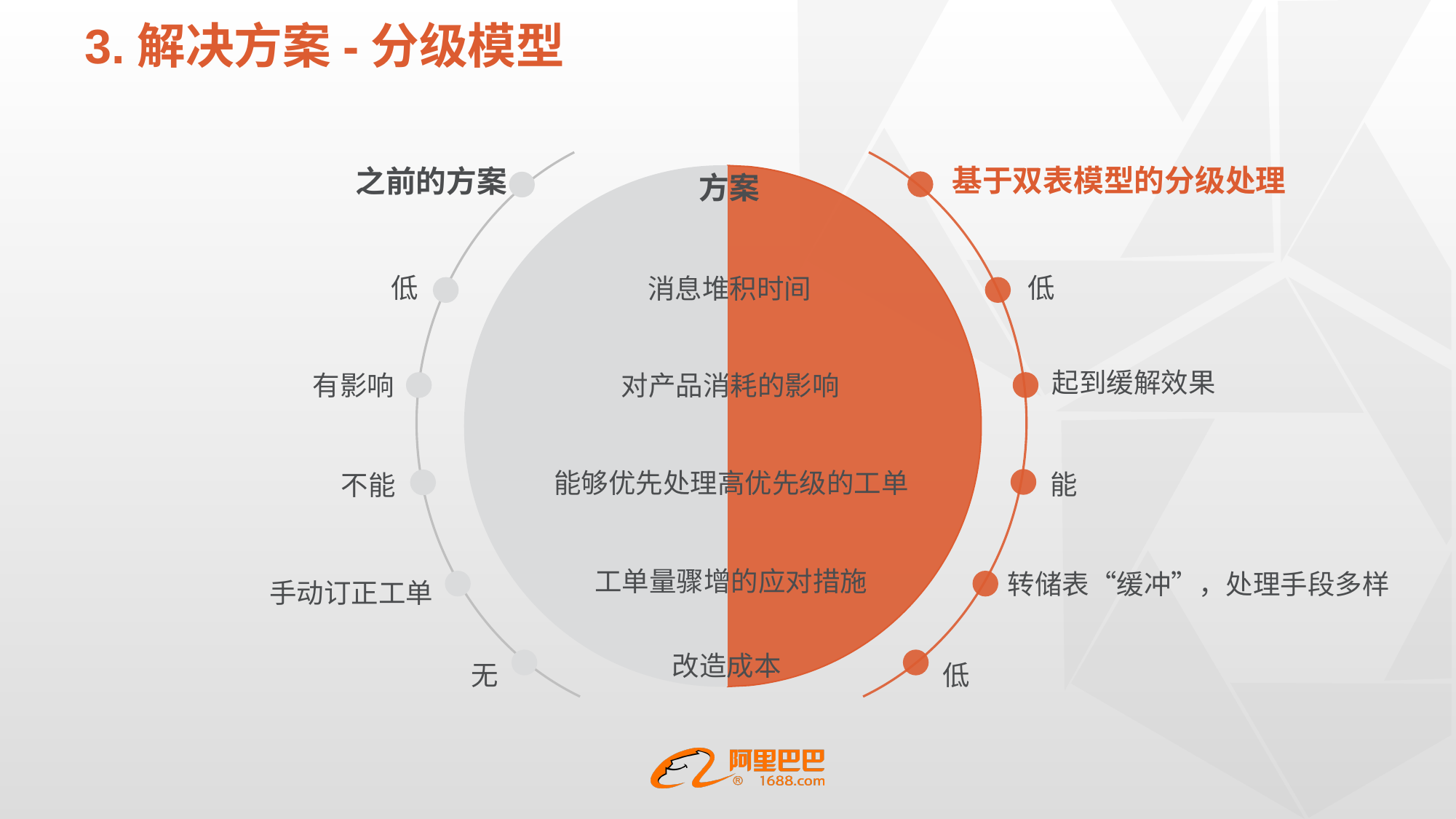

3.解决方案-分级模型

基于双表模型的分级处理
之前的方案
方案

低
低
消息堆积时间
起到缓解效果
有影响
对产品消耗的影响
能够优先处理高优先级的工单
能
不能
工单量骤增的应对措施
转储表“缓冲”，处理手段多样
手动订正工单
改造成本
无
低